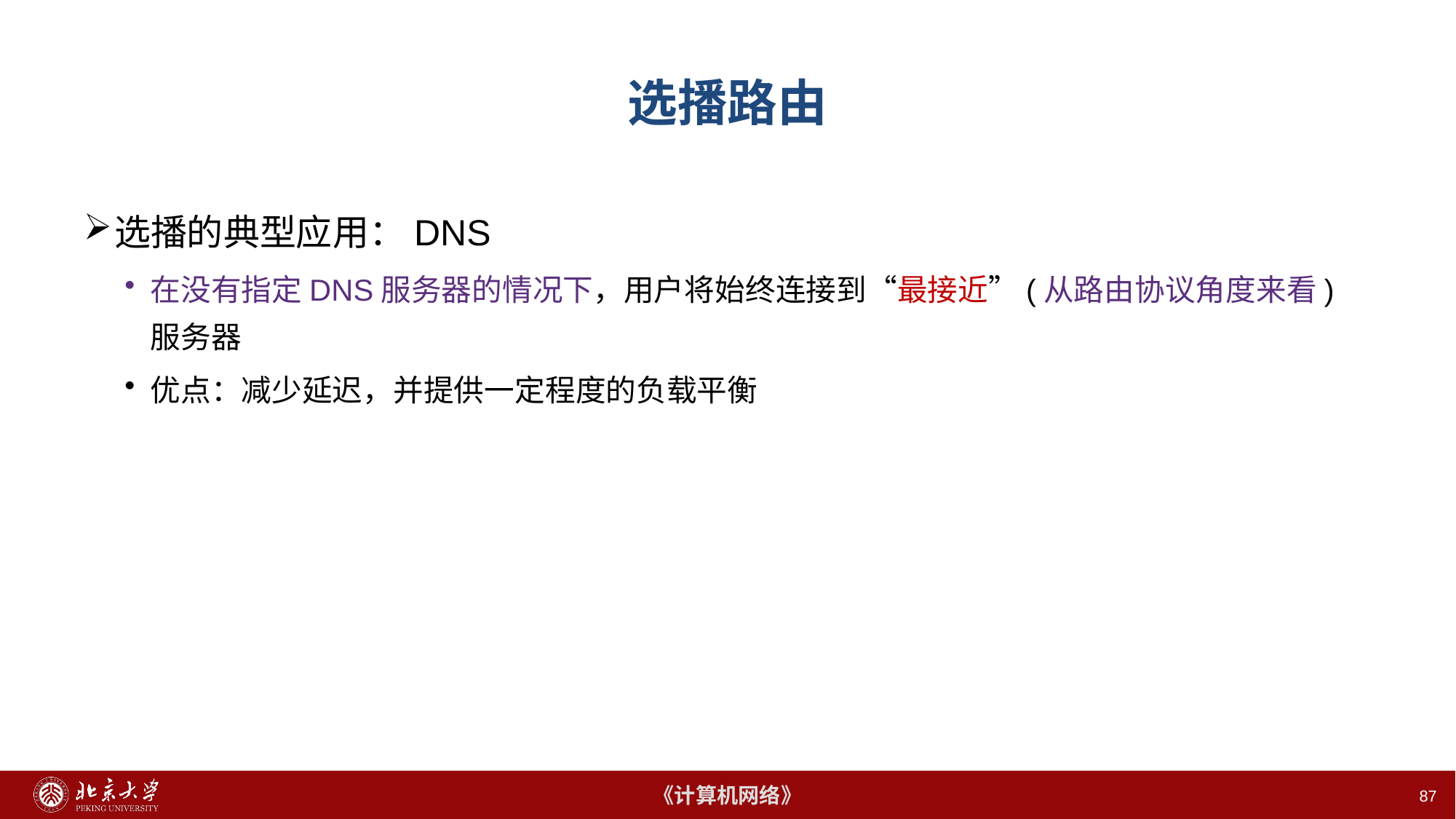

87
# 选播路由
选播的典型应用：DNS
在没有指定DNS服务器的情况下，用户将始终连接到“最接近”(从路由协议角度来看) 服务器
优点：减少延迟，并提供一定程度的负载平衡